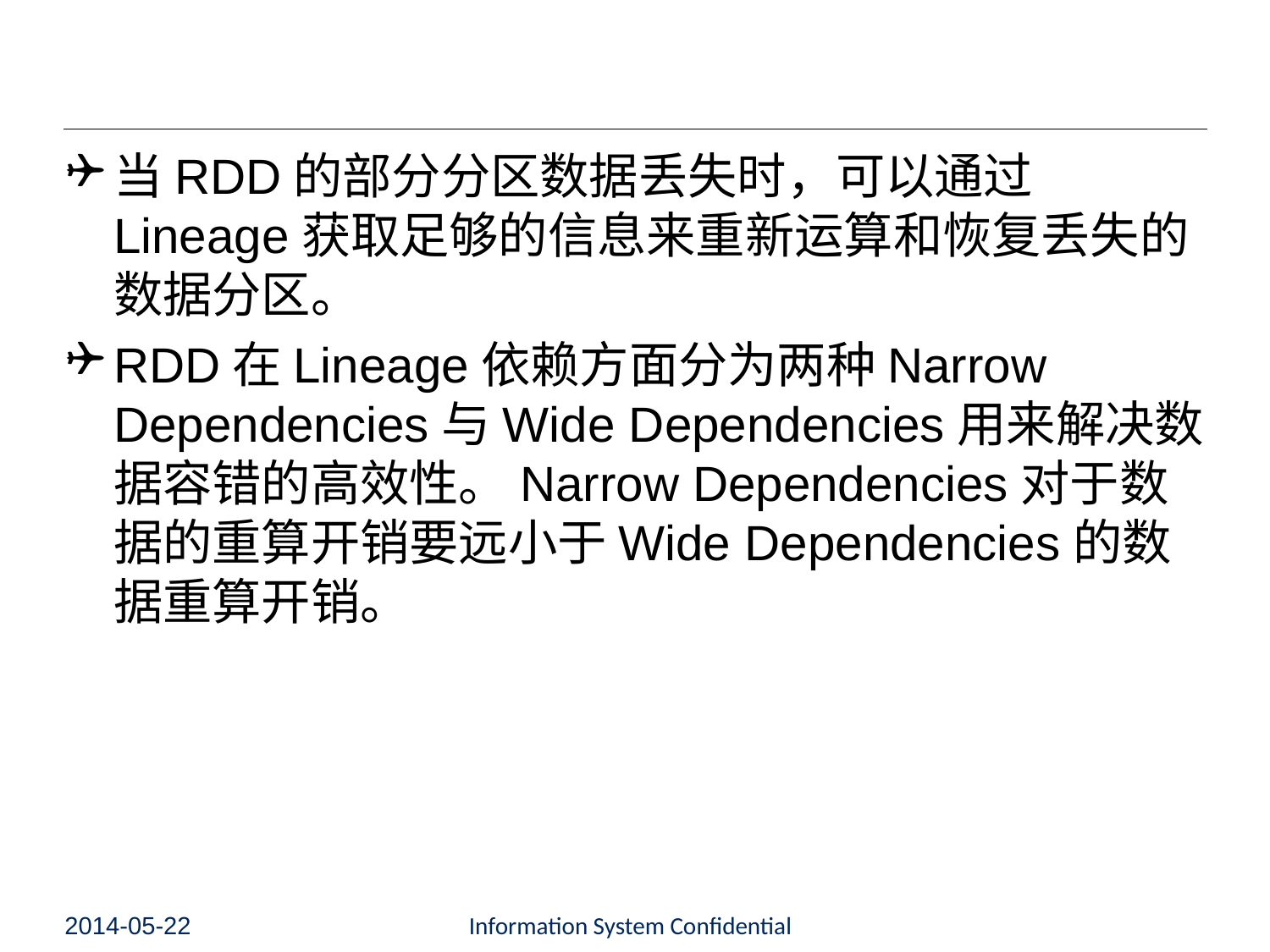

当RDD的部分分区数据丢失时，可以通过Lineage获取足够的信息来重新运算和恢复丢失的数据分区。
RDD在Lineage依赖方面分为两种Narrow Dependencies与Wide Dependencies用来解决数据容错的高效性。Narrow Dependencies对于数据的重算开销要远小于Wide Dependencies的数据重算开销。
11